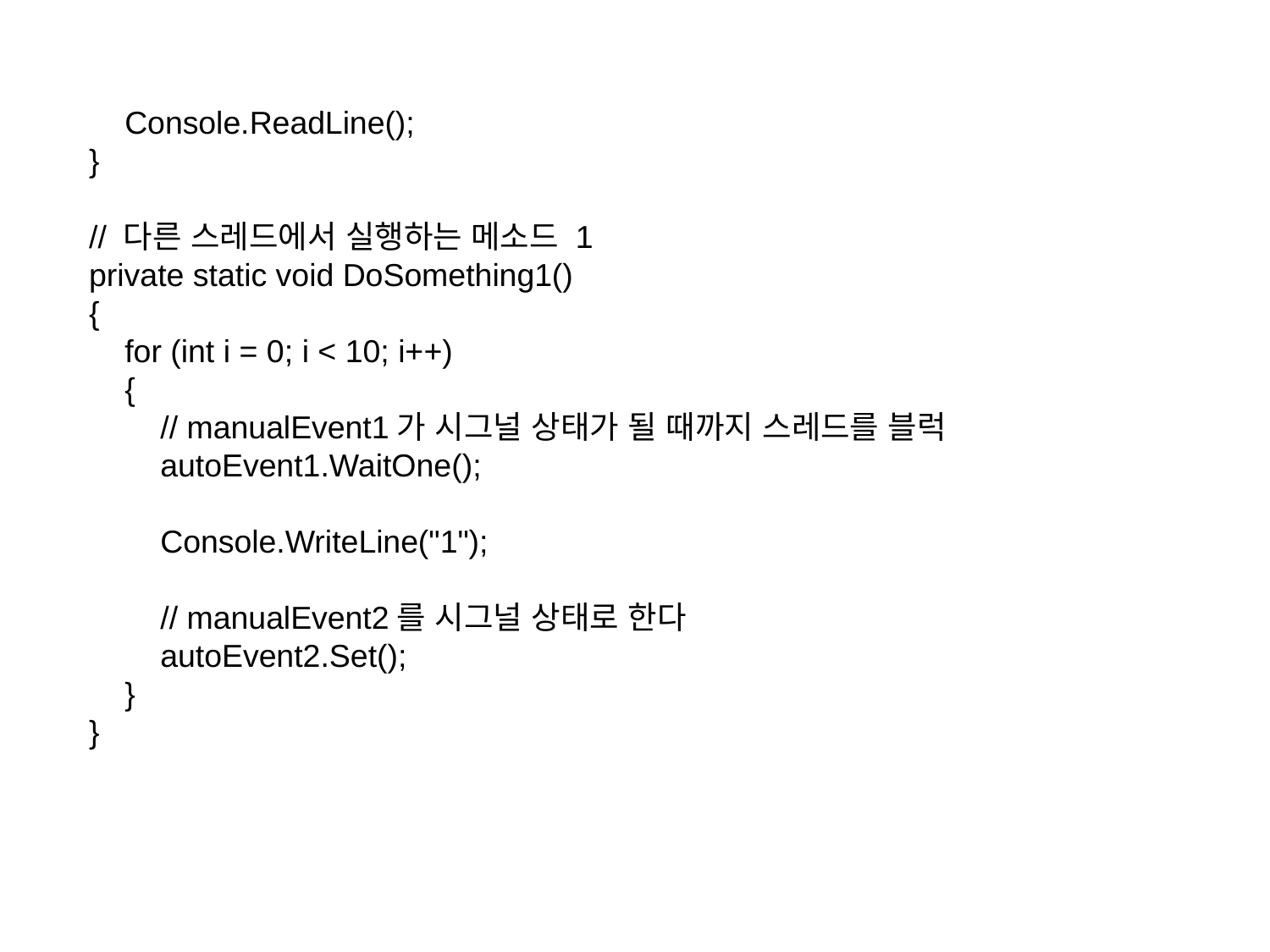

Console.ReadLine();
    }

    // 다른 스레드에서 실행하는 메소드 1
    private static void DoSomething1()
    {
        for (int i = 0; i < 10; i++)
        {
            // manualEvent1가 시그널 상태가 될 때까지 스레드를 블럭
            autoEvent1.WaitOne();

            Console.WriteLine("1");

            // manualEvent2를 시그널 상태로 한다
            autoEvent2.Set();
        }
    }